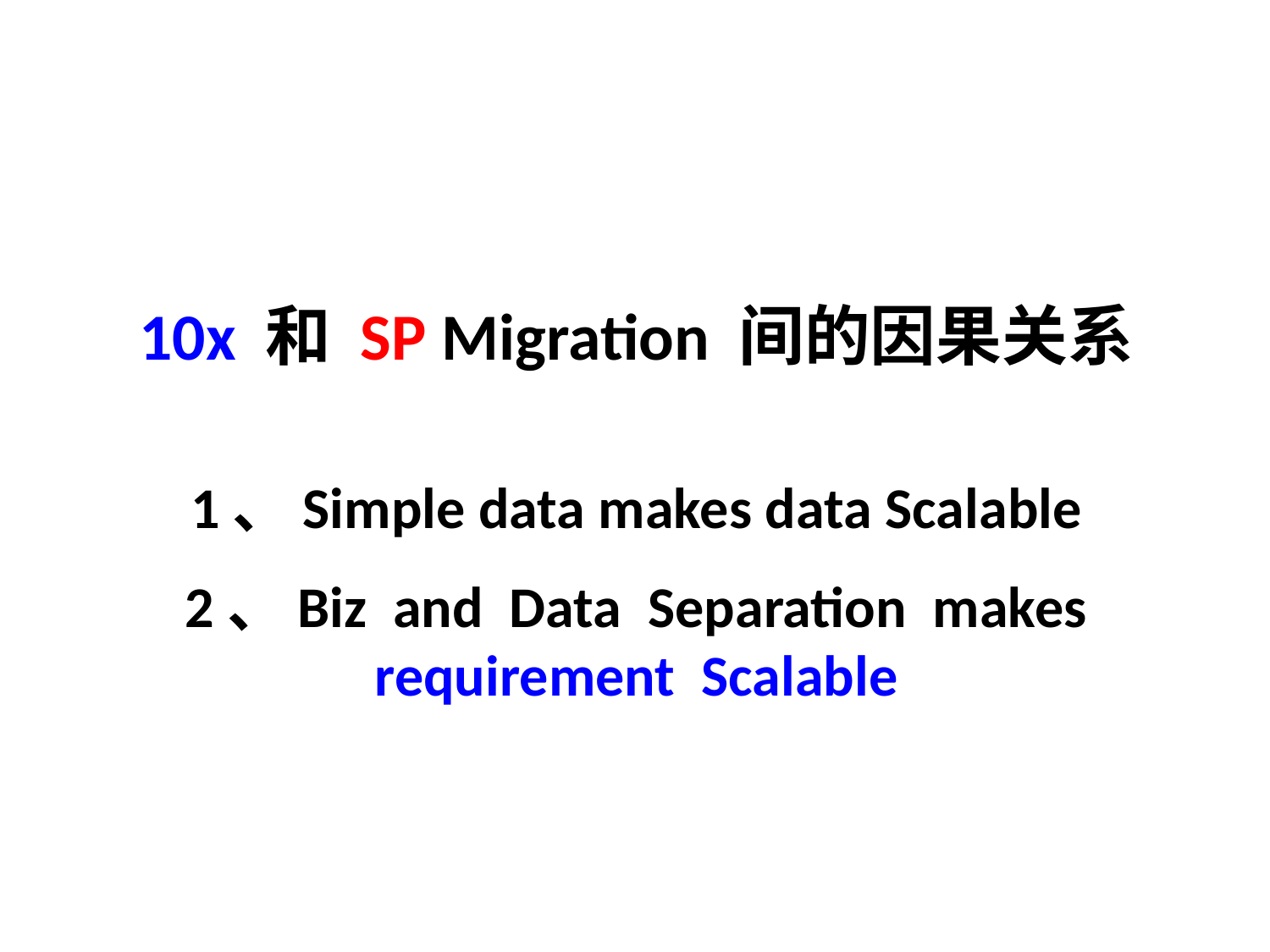

10x 和 SP Migration 间的因果关系

1、Simple data makes data Scalable

2、Biz  and  Data  Separation  makes requirement  Scalable